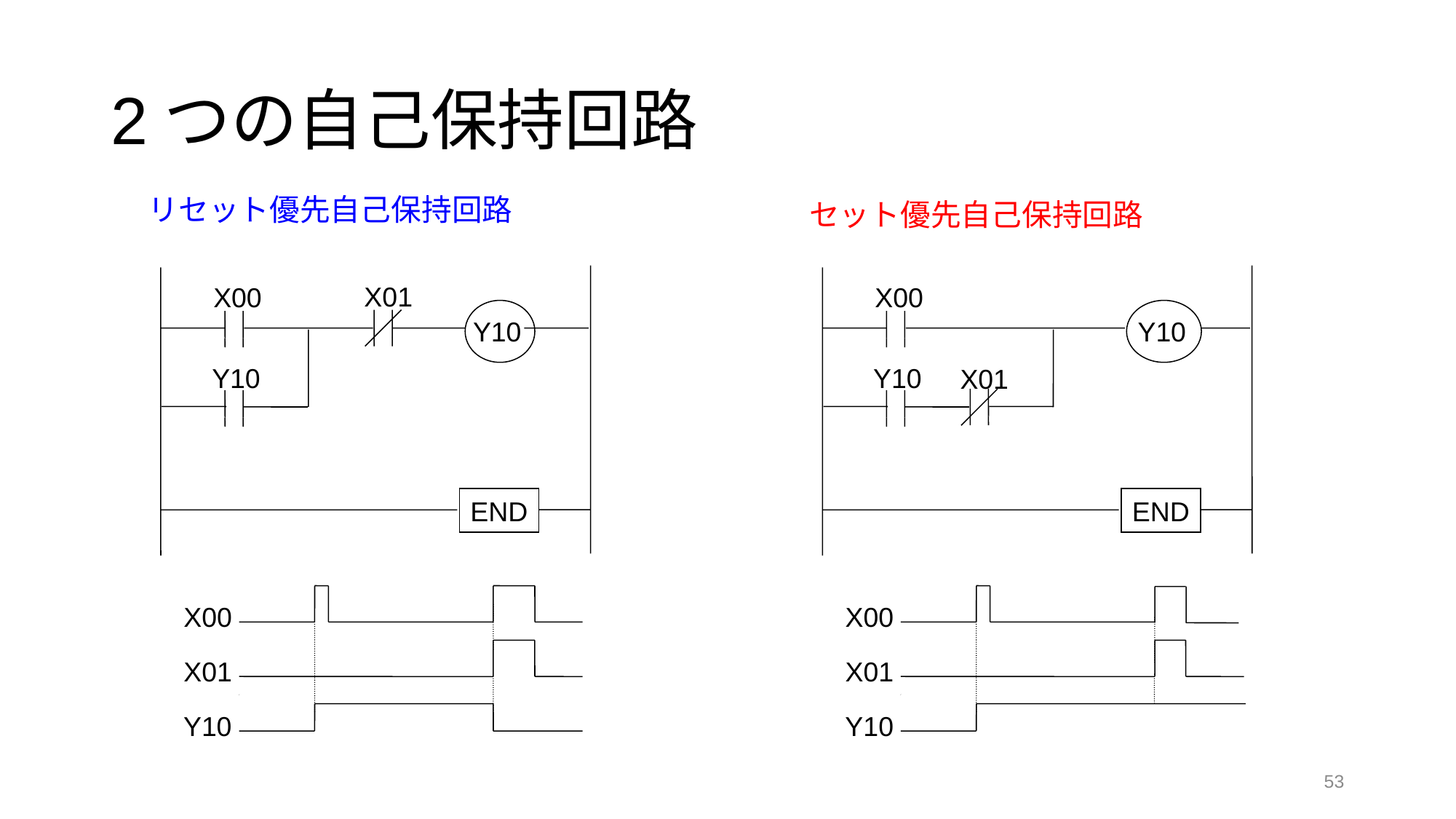

# 2つの自己保持回路
リセット優先自己保持回路
セット優先自己保持回路

X01
X00
X00

Y10
Y10

Y10
Y10
X01

END
END

X00
X01
Y10

X00
X01
Y10

53